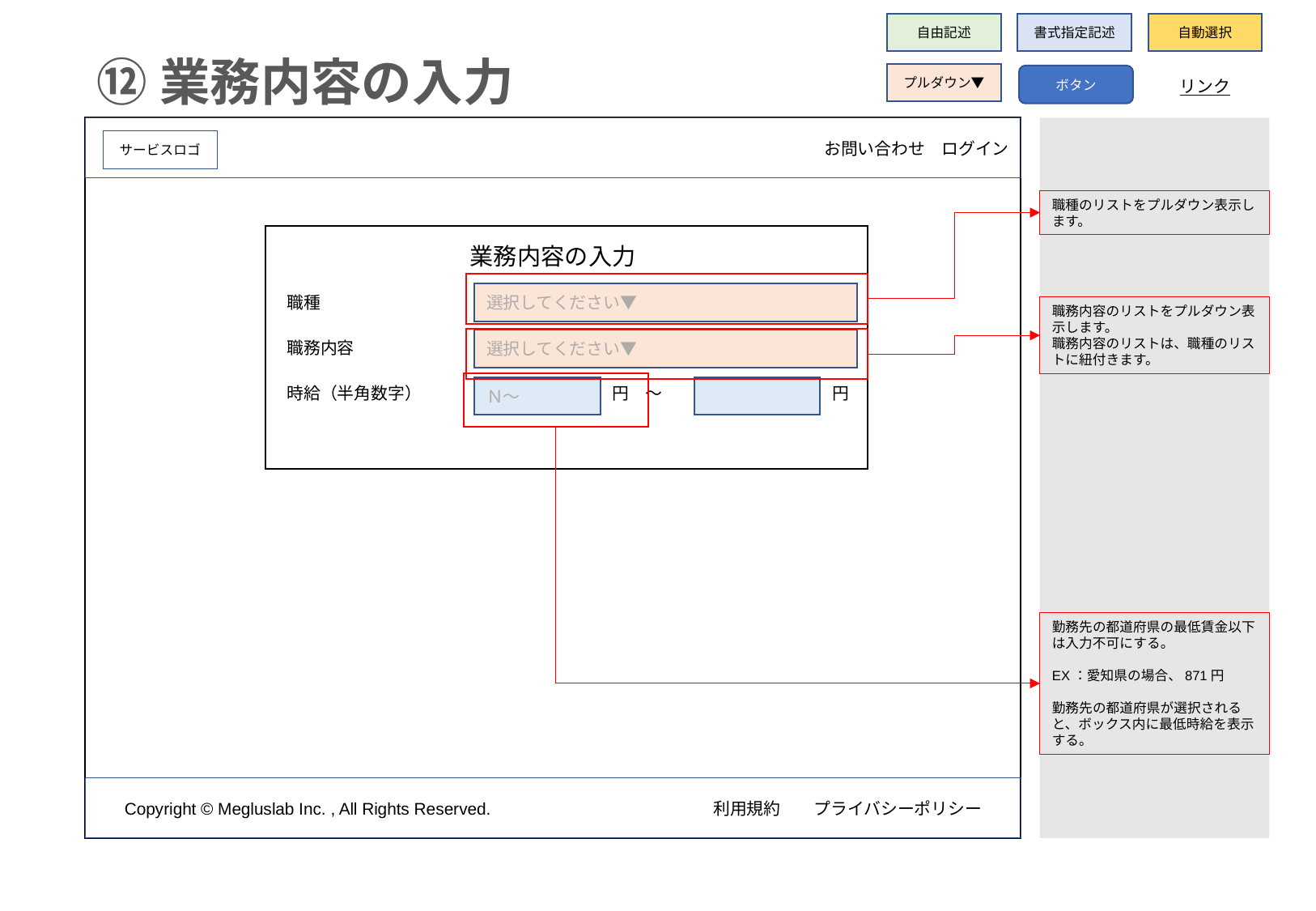

自由記述
書式指定記述
自動選択
⑫業務内容の入力
プルダウン▼
ボタン
リンク

　　　　　　　　　　　お問い合わせ　ログイン

サービスロゴ
職種のリストをプルダウン表示します。

業務内容の入力

選択してください▼
職種
職務内容のリストをプルダウン表示します。
職務内容のリストは、職種のリストに紐付きます。

選択してください▼
職務内容

時給（半角数字）
Ｎ～
円　～

円
勤務先の都道府県の最低賃金以下は入力不可にする。

EX：愛知県の場合、871円

勤務先の都道府県が選択されると、ボックス内に最低時給を表示する。
Copyright © Megluslab Inc. , All Rights Reserved.　　　　　　　　　　　　　利用規約　　プライバシーポリシー